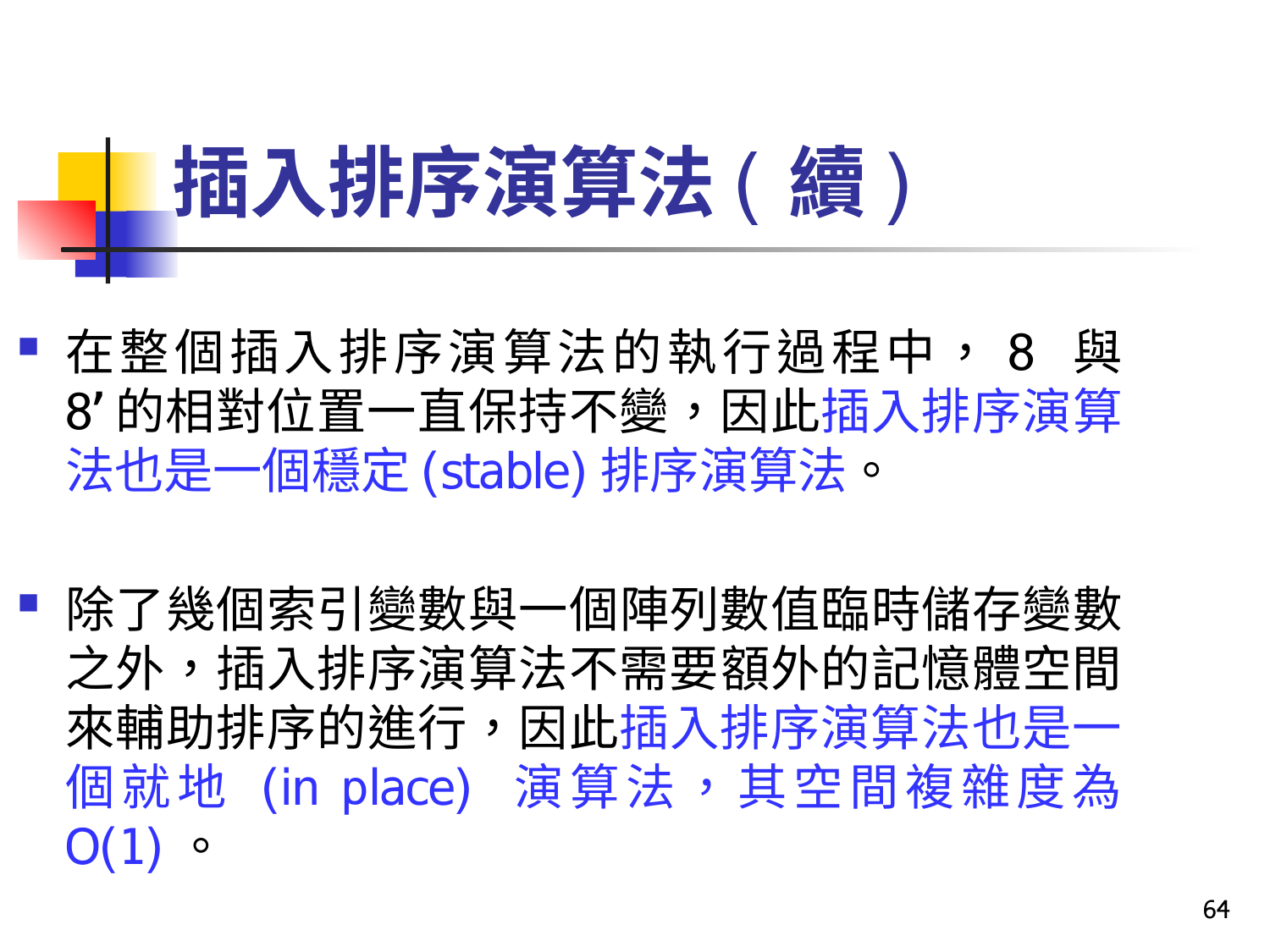

# 插入排序演算法(續)
在整個插入排序演算法的執行過程中，8 與 8’的相對位置一直保持不變，因此插入排序演算法也是一個穩定(stable)排序演算法。

除了幾個索引變數與一個陣列數值臨時儲存變數之外，插入排序演算法不需要額外的記憶體空間來輔助排序的進行，因此插入排序演算法也是一個就地 (in place) 演算法，其空間複雜度為 O(1)。
64